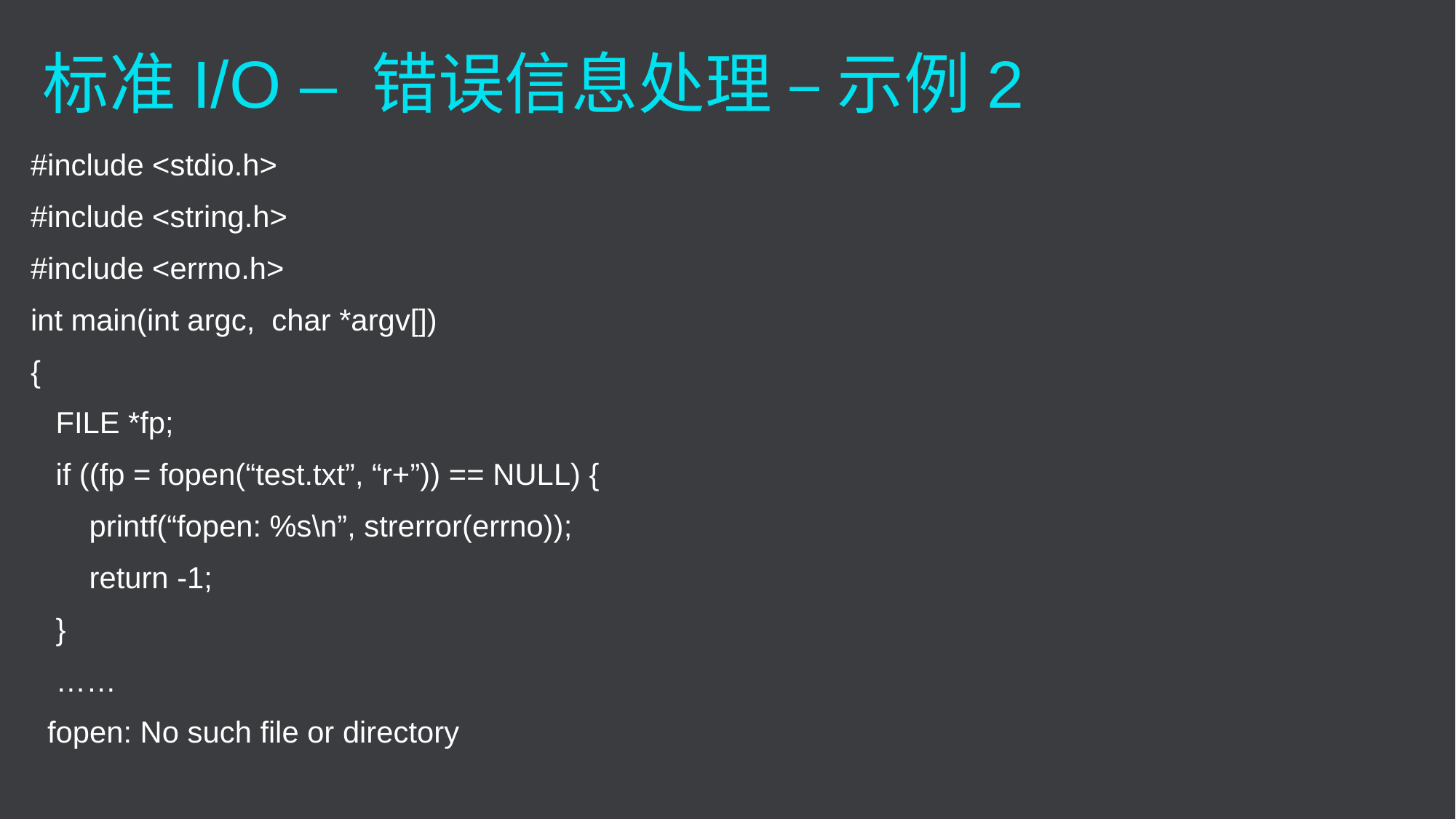

标准I/O – 错误信息处理 – 示例2
#include <stdio.h>
#include <string.h>
#include <errno.h>
int main(int argc,  char *argv[])
{
   FILE *fp;
   if ((fp = fopen(“test.txt”, “r+”)) == NULL) {
       printf(“fopen: %s\n”, strerror(errno));
       return -1;
   }
   ……
  fopen: No such file or directory